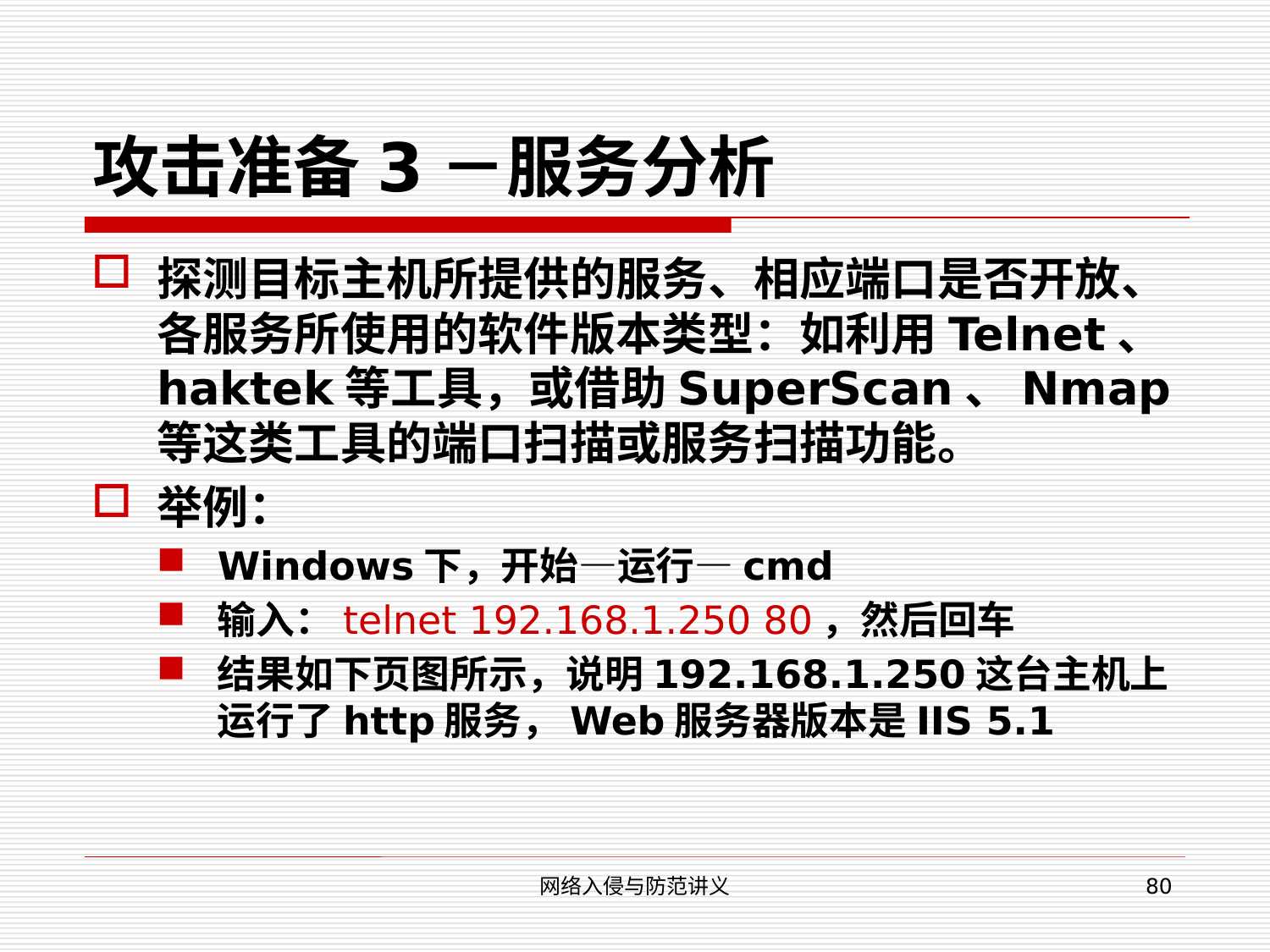

攻击准备3－服务分析
探测目标主机所提供的服务、相应端口是否开放、各服务所使用的软件版本类型：如利用Telnet、haktek等工具，或借助SuperScan、Nmap等这类工具的端口扫描或服务扫描功能。
举例：
Windows下，开始—运行—cmd
输入：telnet 192.168.1.250 80，然后回车
结果如下页图所示，说明192.168.1.250这台主机上运行了http服务，Web服务器版本是IIS 5.1

网络入侵与防范讲义
80